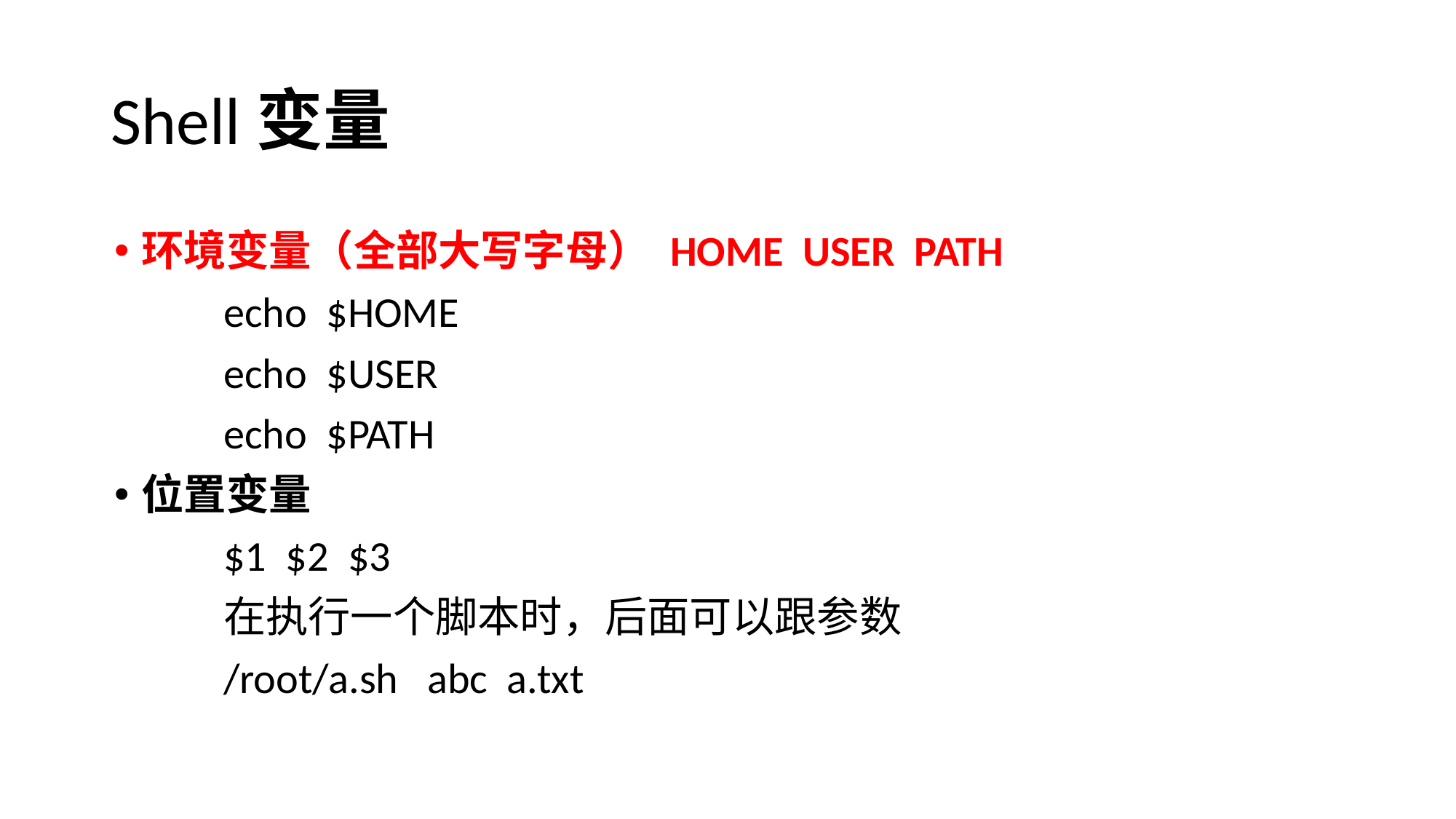

# Shell变量

环境变量（全部大写字母） HOME  USER  PATH
	echo  $HOME
	echo  $USER
	echo  $PATH
位置变量
	$1  $2  $3
	在执行一个脚本时，后面可以跟参数
	/root/a.sh   abc  a.txt